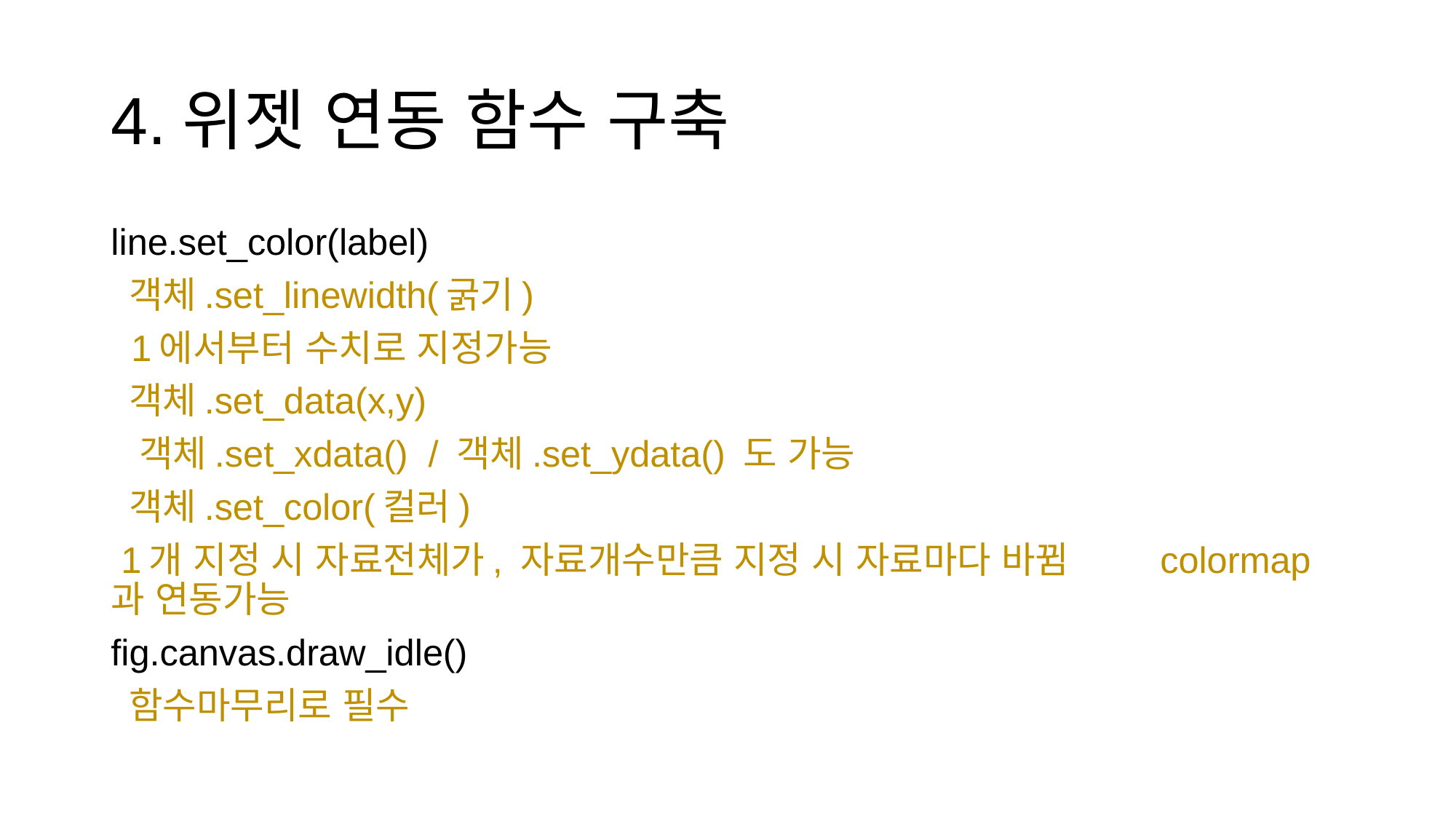

# 4.위젯 연동 함수 구축
line.set_color(label)
 객체.set_linewidth(굵기)
  1에서부터 수치로 지정가능
 객체.set_data(x,y)
  객체.set_xdata()  / 객체.set_ydata() 도 가능
 객체.set_color(컬러)
 1개 지정 시 자료전체가, 자료개수만큼 지정 시 자료마다 바뀜        colormap과 연동가능
fig.canvas.draw_idle()
 함수마무리로 필수